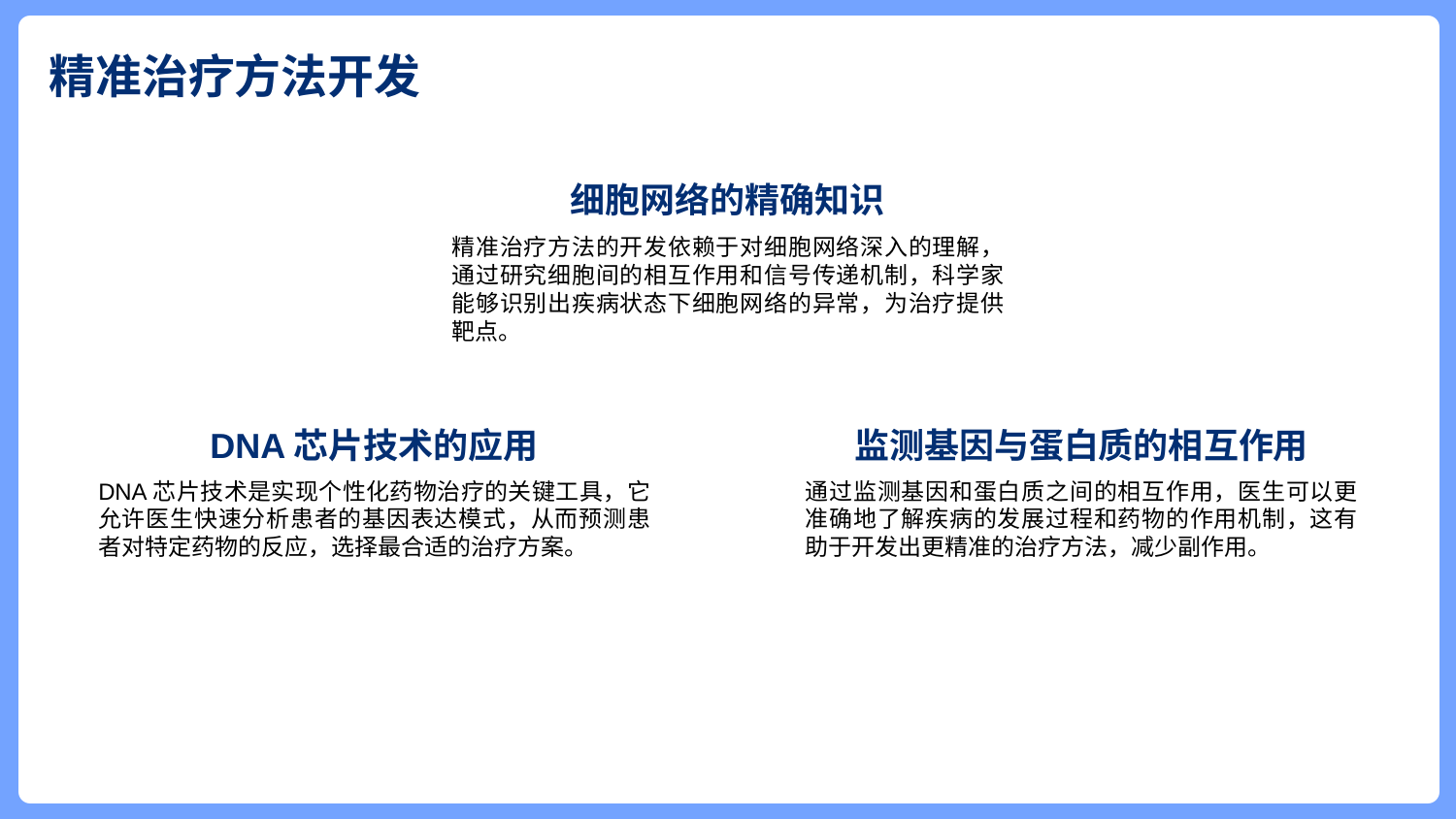

精准治疗方法开发
细胞网络的精确知识
精准治疗方法的开发依赖于对细胞网络深入的理解，通过研究细胞间的相互作用和信号传递机制，科学家能够识别出疾病状态下细胞网络的异常，为治疗提供靶点。
DNA芯片技术的应用
监测基因与蛋白质的相互作用
DNA芯片技术是实现个性化药物治疗的关键工具，它允许医生快速分析患者的基因表达模式，从而预测患者对特定药物的反应，选择最合适的治疗方案。
通过监测基因和蛋白质之间的相互作用，医生可以更准确地了解疾病的发展过程和药物的作用机制，这有助于开发出更精准的治疗方法，减少副作用。